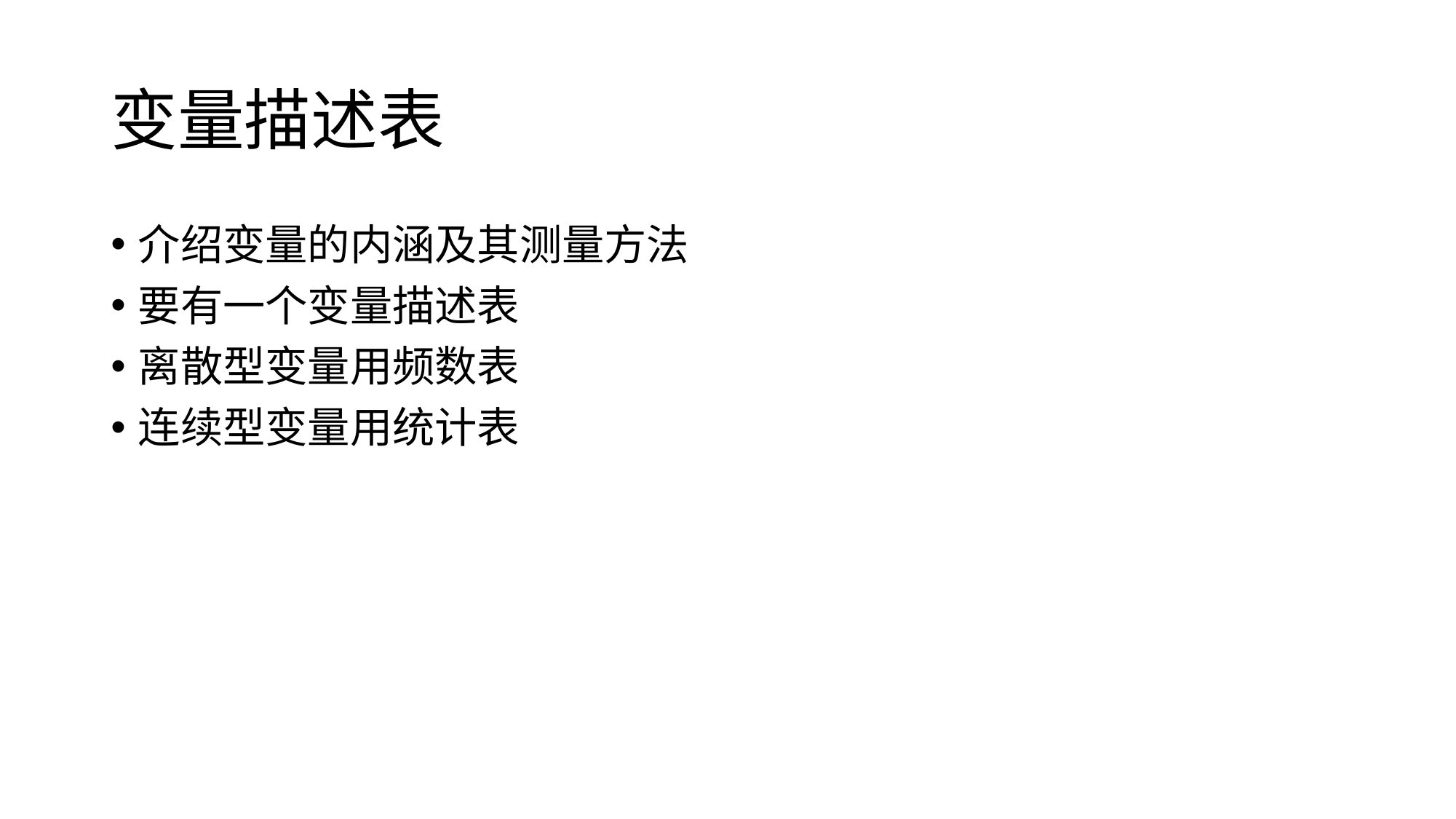

# 变量描述表
介绍变量的内涵及其测量方法
要有一个变量描述表
离散型变量用频数表
连续型变量用统计表